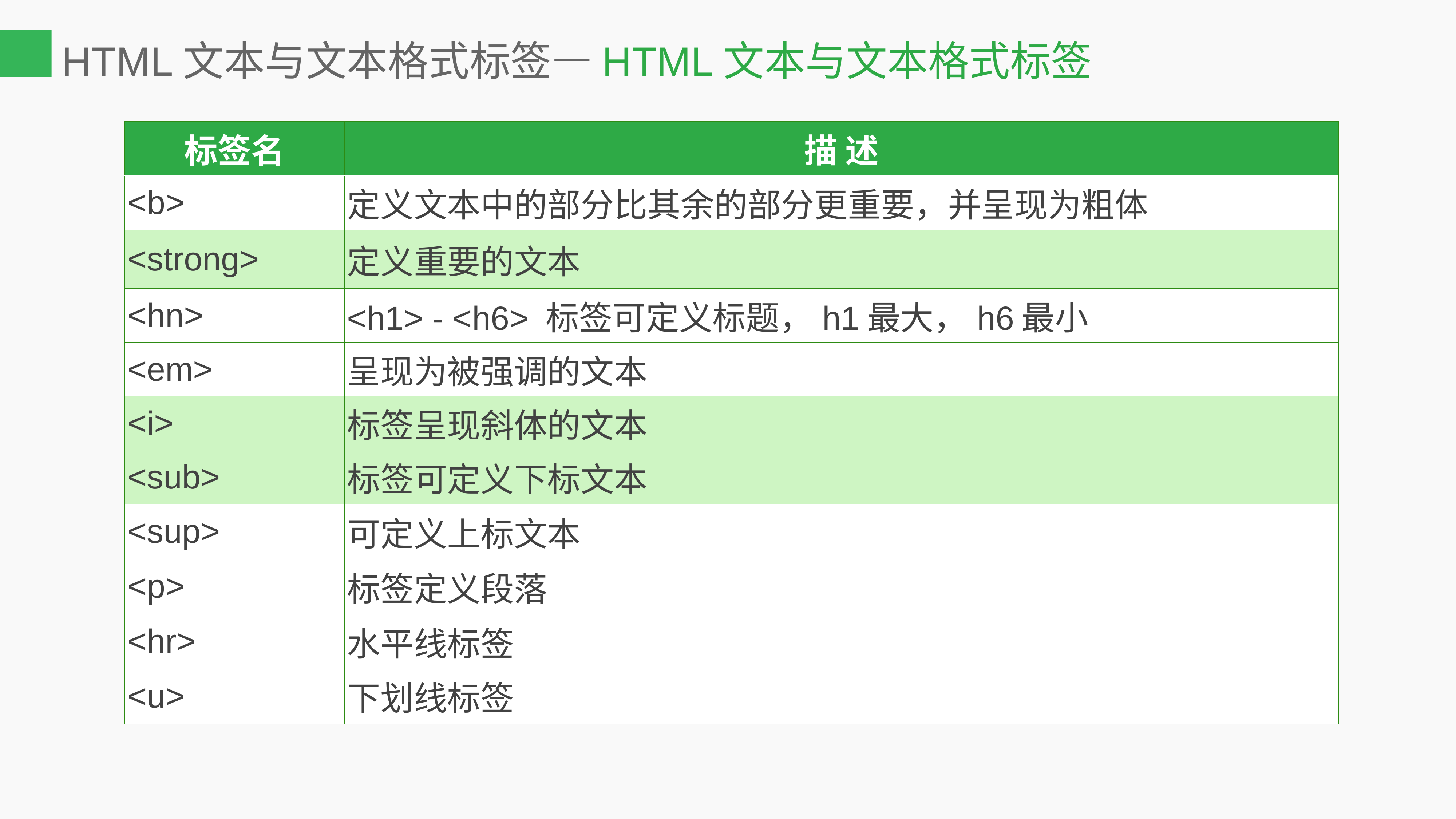

# HTML文本与文本格式标签—HTML文本与文本格式标签
| 标签名 | 描 述 |
| --- | --- |
| <b> | 定义文本中的部分比其余的部分更重要，并呈现为粗体 |
| <strong> | 定义重要的文本 |
| <hn> | <h1> - <h6> 标签可定义标题，h1最大，h6最小 |
| <em> | 呈现为被强调的文本 |
| <i> | 标签呈现斜体的文本 |
| <sub> | 标签可定义下标文本 |
| <sup> | 可定义上标文本 |
| <p> | 标签定义段落 |
| <hr> | 水平线标签 |
| <u> | 下划线标签 |